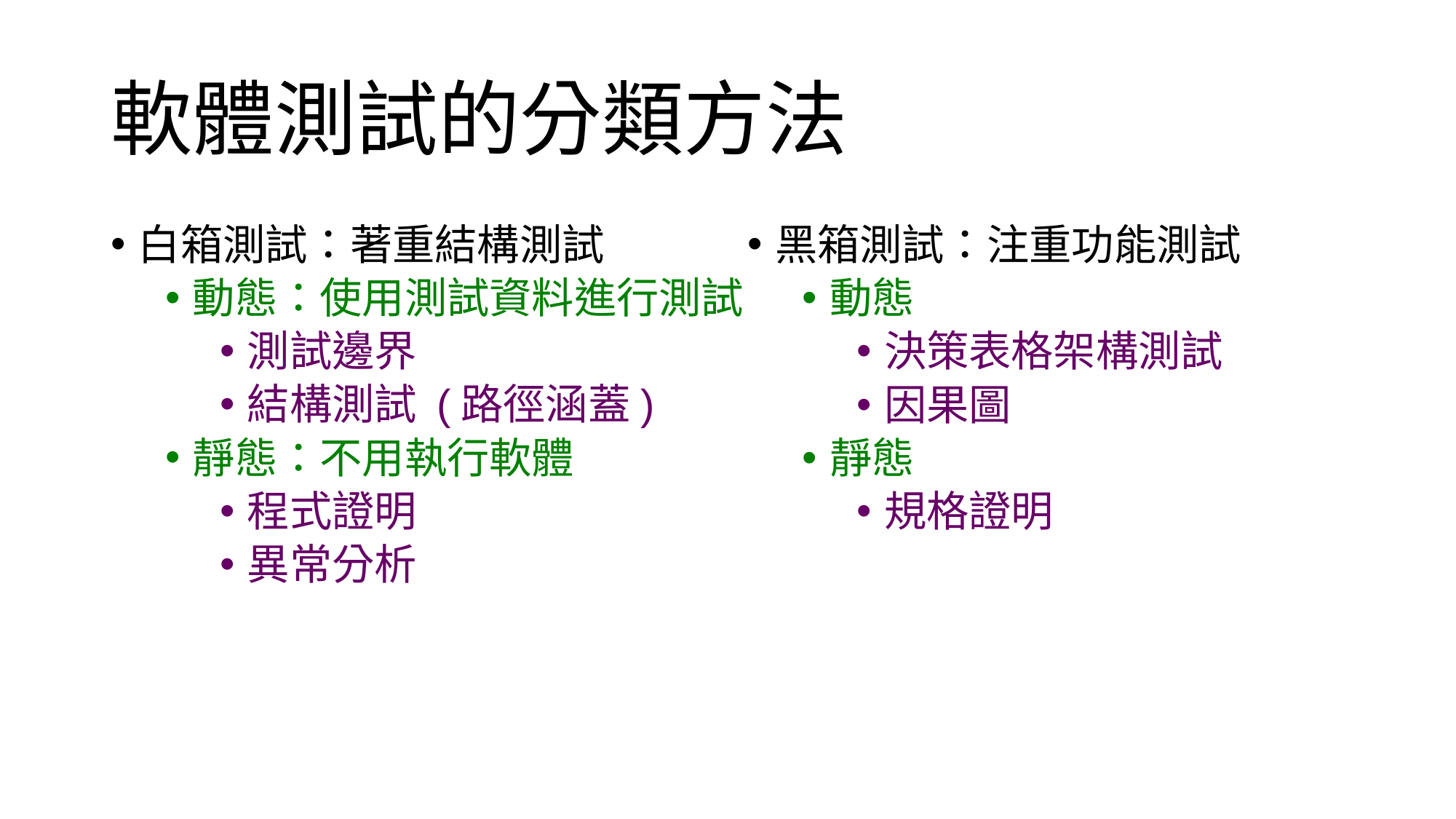

# 軟體測試的分類方法
白箱測試：著重結構測試
動態：使用測試資料進行測試
測試邊界
結構測試 (路徑涵蓋)
靜態：不用執行軟體
程式證明
異常分析

黑箱測試：注重功能測試
動態
決策表格架構測試
因果圖
靜態
規格證明